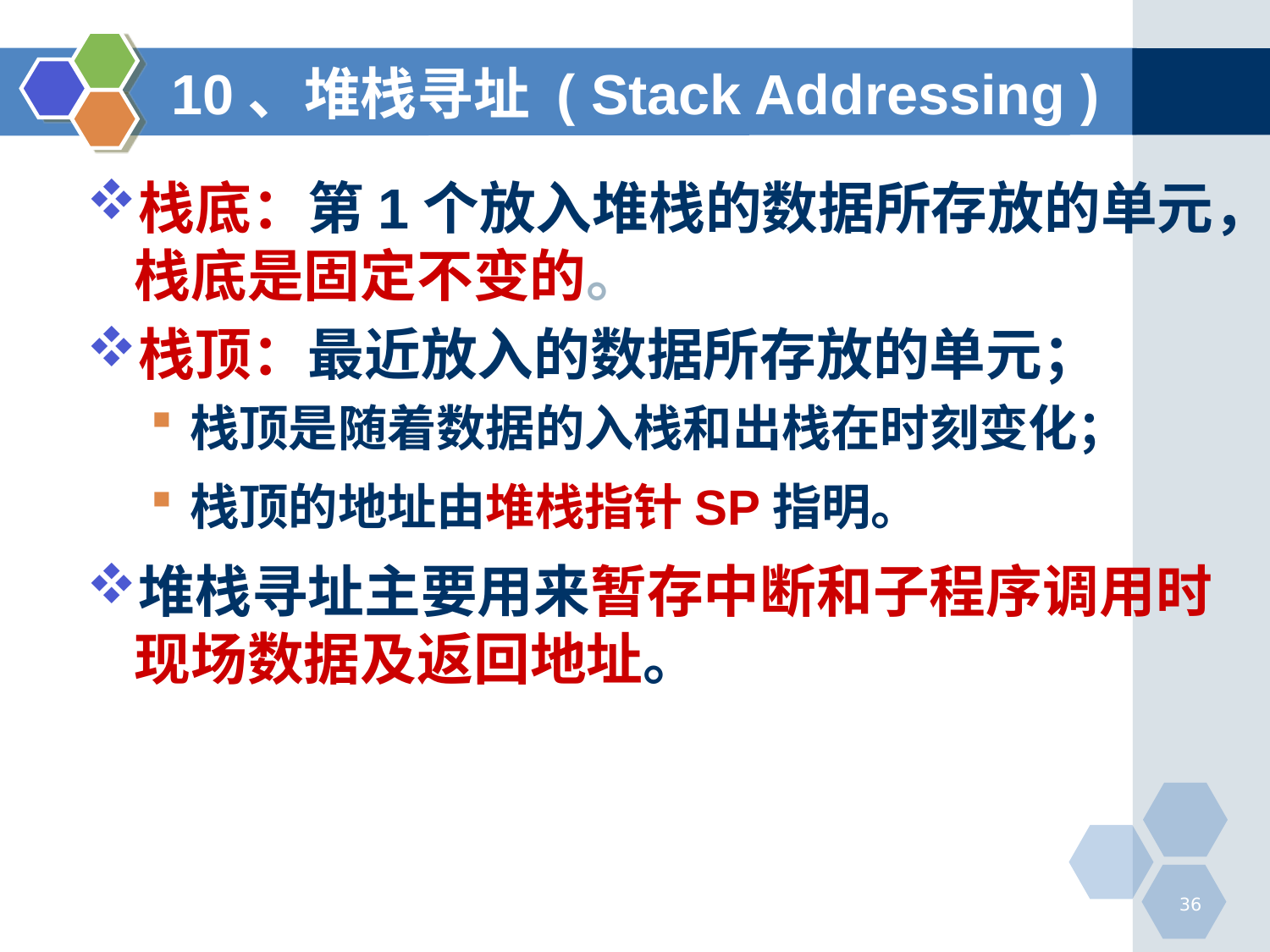

# 10、堆栈寻址 ( Stack Addressing )
栈底：第1个放入堆栈的数据所存放的单元，栈底是固定不变的。
栈顶：最近放入的数据所存放的单元；
栈顶是随着数据的入栈和出栈在时刻变化；
栈顶的地址由堆栈指针SP指明。
堆栈寻址主要用来暂存中断和子程序调用时现场数据及返回地址。
36